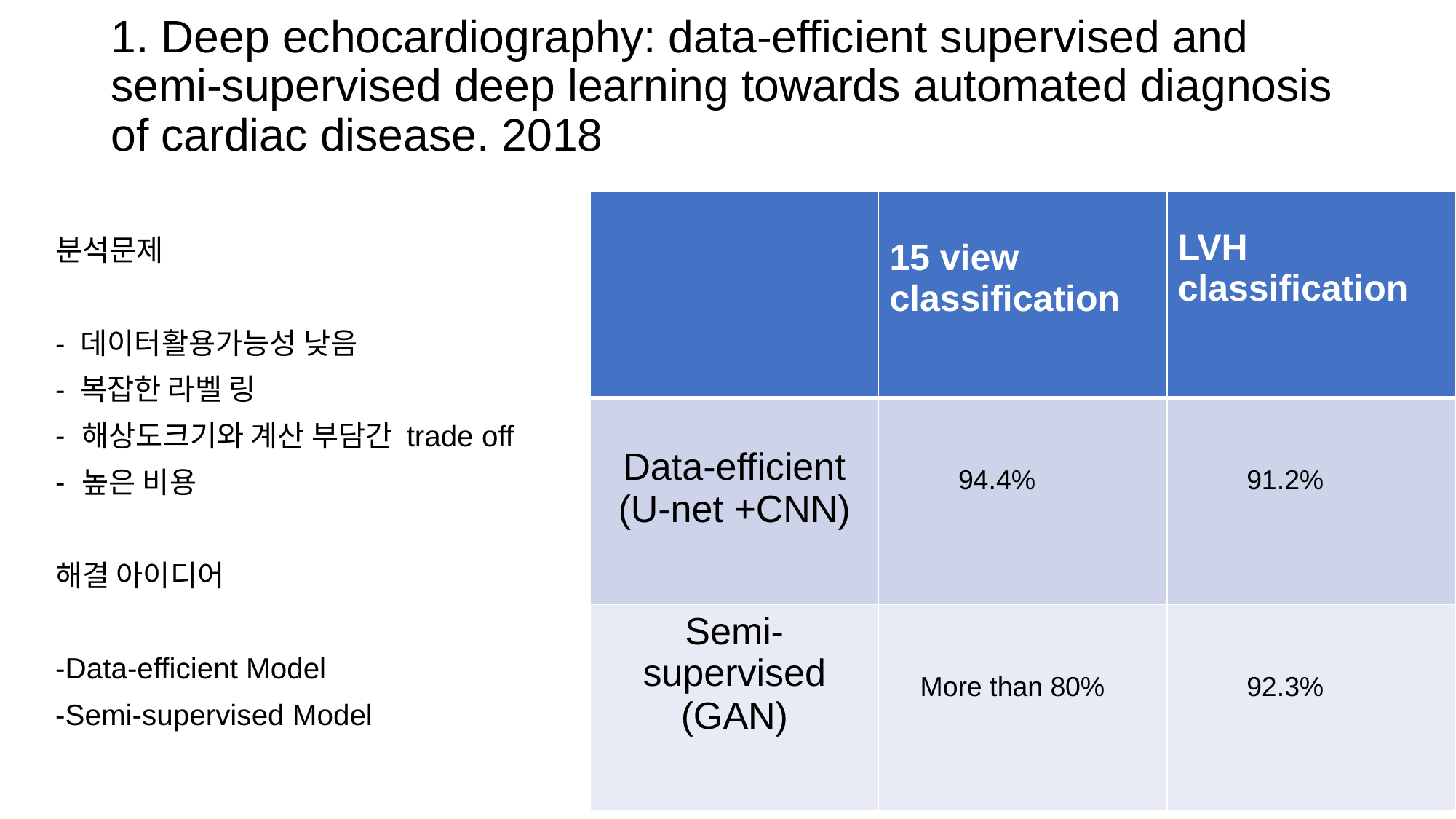

# 1. Deep echocardiography: data-efficient supervised and semi-supervised deep learning towards automated diagnosis of cardiac disease. 2018

분석문제

- 데이터활용가능성 낮음
- 복잡한 라벨 링
해상도크기와 계산 부담간 trade off
높은 비용

해결 아이디어

-Data-efficient Model
-Semi-supervised Model

|  | 15 view classification | LVH classification |
| --- | --- | --- |
| Data-efficient (U-net +CNN) | 94.4% | 91.2% |
| Semi-supervised (GAN) | More than 80% | 92.3% |